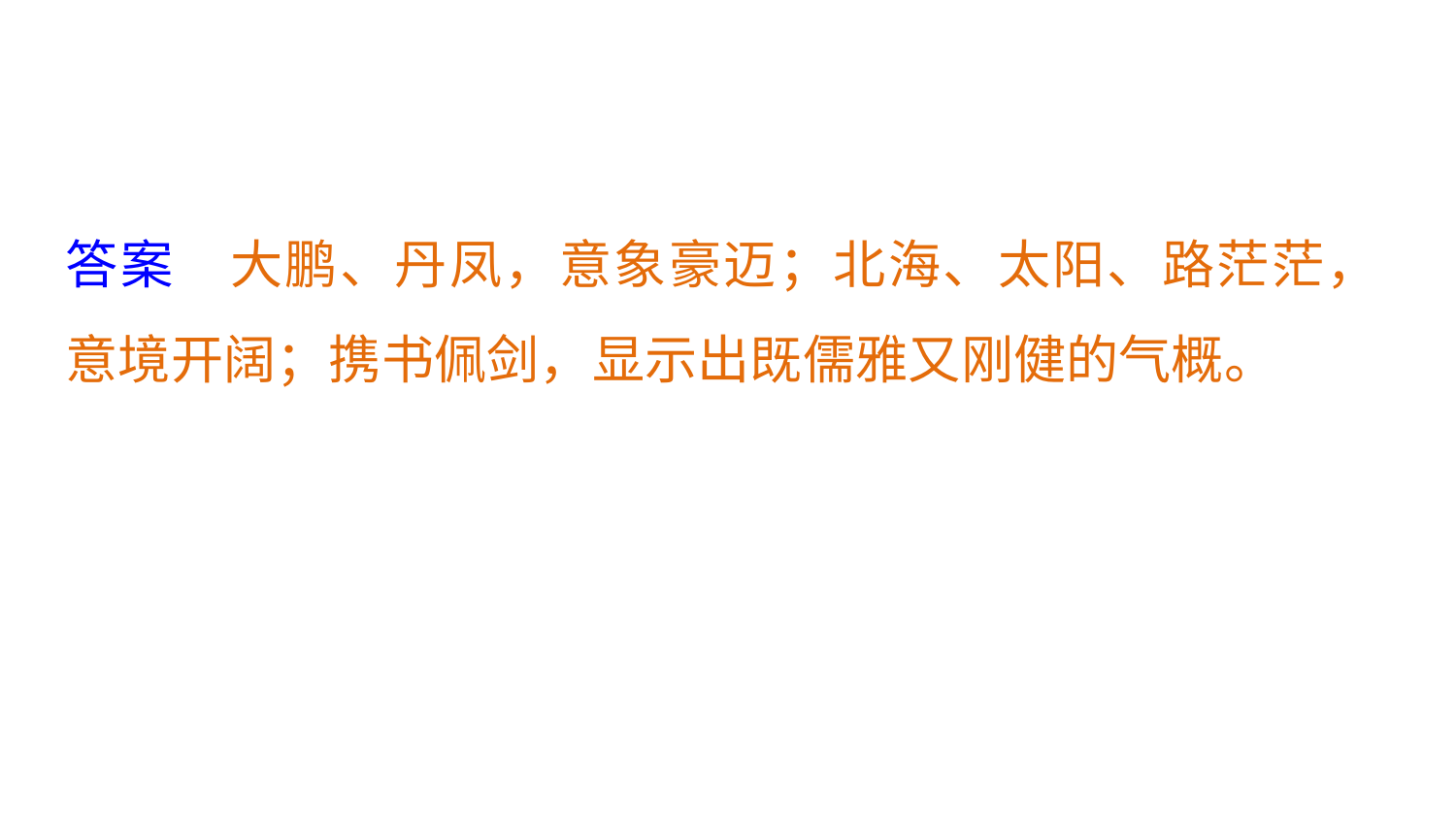

答案　大鹏、丹凤，意象豪迈；北海、太阳、路茫茫，意境开阔；携书佩剑，显示出既儒雅又刚健的气概。